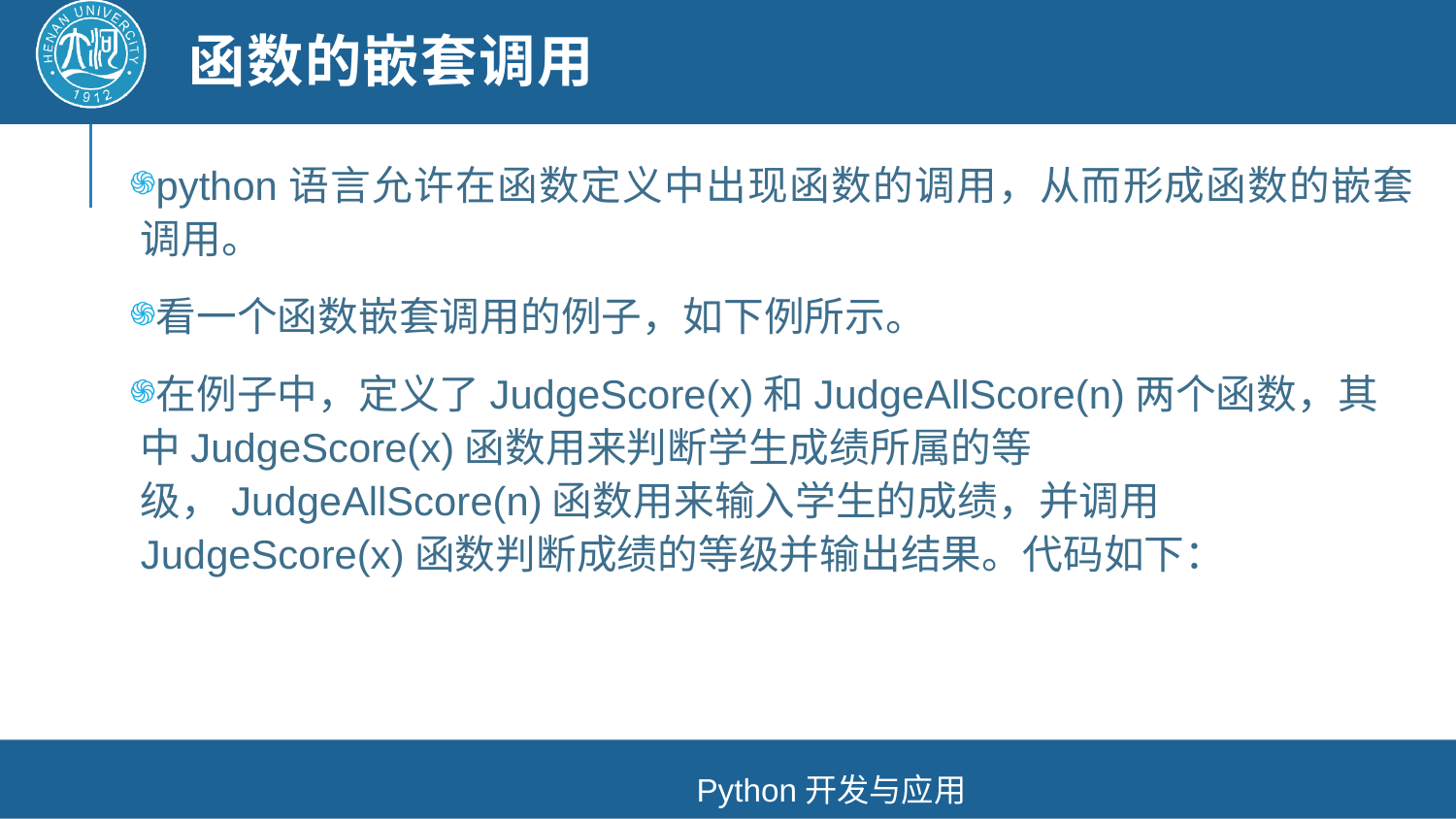

# 函数的嵌套调用
python语言允许在函数定义中出现函数的调用，从而形成函数的嵌套调用。
看一个函数嵌套调用的例子，如下例所示。
在例子中，定义了JudgeScore(x)和JudgeAllScore(n)两个函数，其中JudgeScore(x)函数用来判断学生成绩所属的等级，JudgeAllScore(n)函数用来输入学生的成绩，并调用JudgeScore(x)函数判断成绩的等级并输出结果。代码如下：

Python开发与应用
7